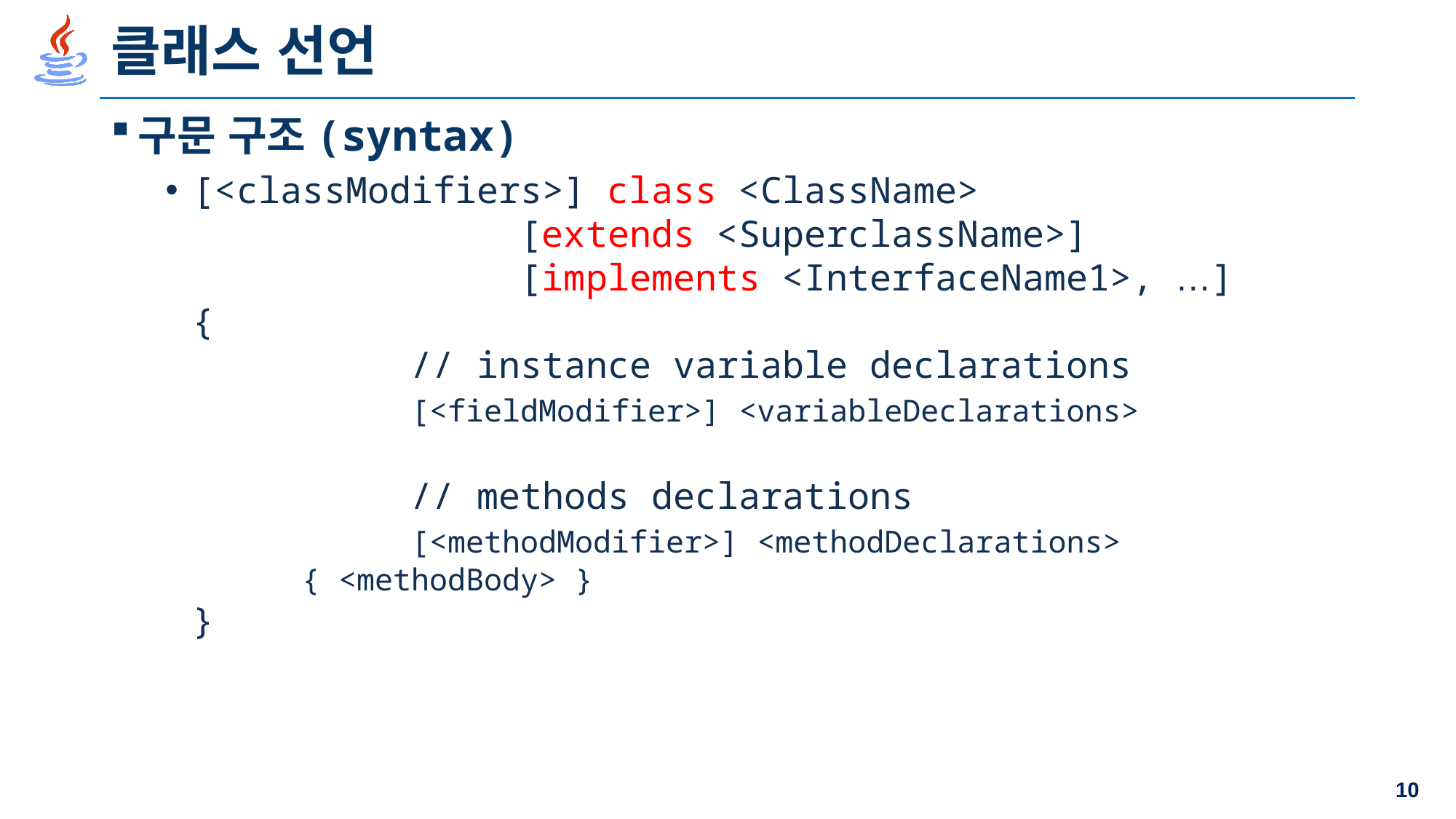

# 클래스 선언
구문 구조(syntax)
[<classModifiers>] class <ClassName>
			[extends <SuperclassName>]
			[implements <InterfaceName1>, …]
{
		// instance variable declarations
		[<fieldModifier>] <variableDeclarations>
		// methods declarations
		[<methodModifier>] <methodDeclarations> 			{ <methodBody> }
}
10